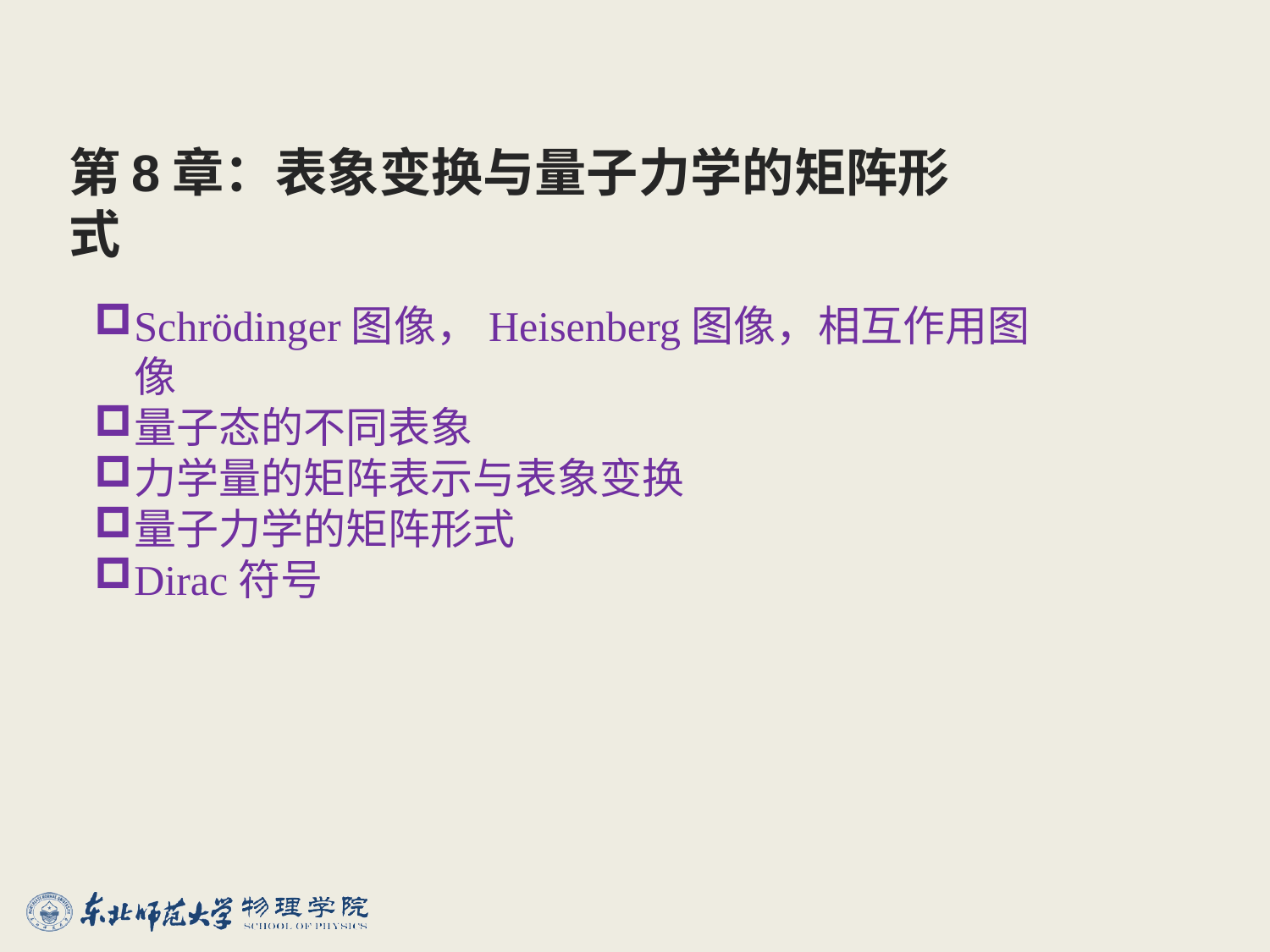

# 第8章：表象变换与量子力学的矩阵形式
Schrödinger图像，Heisenberg图像，相互作用图像
量子态的不同表象
力学量的矩阵表示与表象变换
量子力学的矩阵形式
Dirac符号